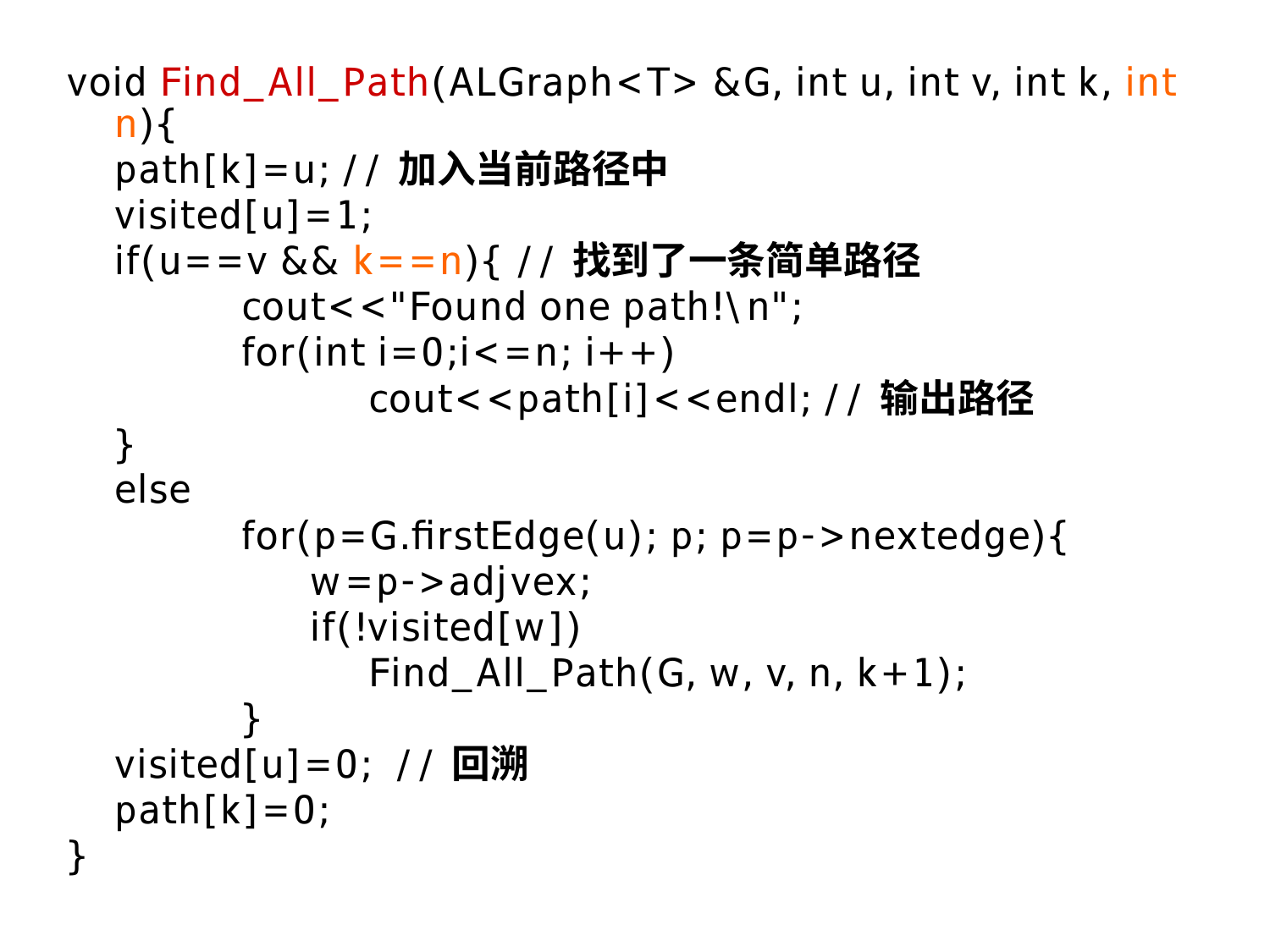

void Find_All_Path(ALGraph<T> &G, int u, int v, int k, int n){
	path[k]=u; //加入当前路径中
	visited[u]=1;
	if(u==v && k==n){ //找到了一条简单路径
		cout<<"Found one path!\n";
		for(int i=0;i<=n; i++)
			cout<<path[i]<<endl; //输出路径
	}
	else
		for(p=G.firstEdge(u); p; p=p->nextedge){
		      w=p->adjvex;
		      if(!visited[w])
			Find_All_Path(G, w, v, n, k+1);
 		}
	visited[u]=0;  //回溯
	path[k]=0;
}